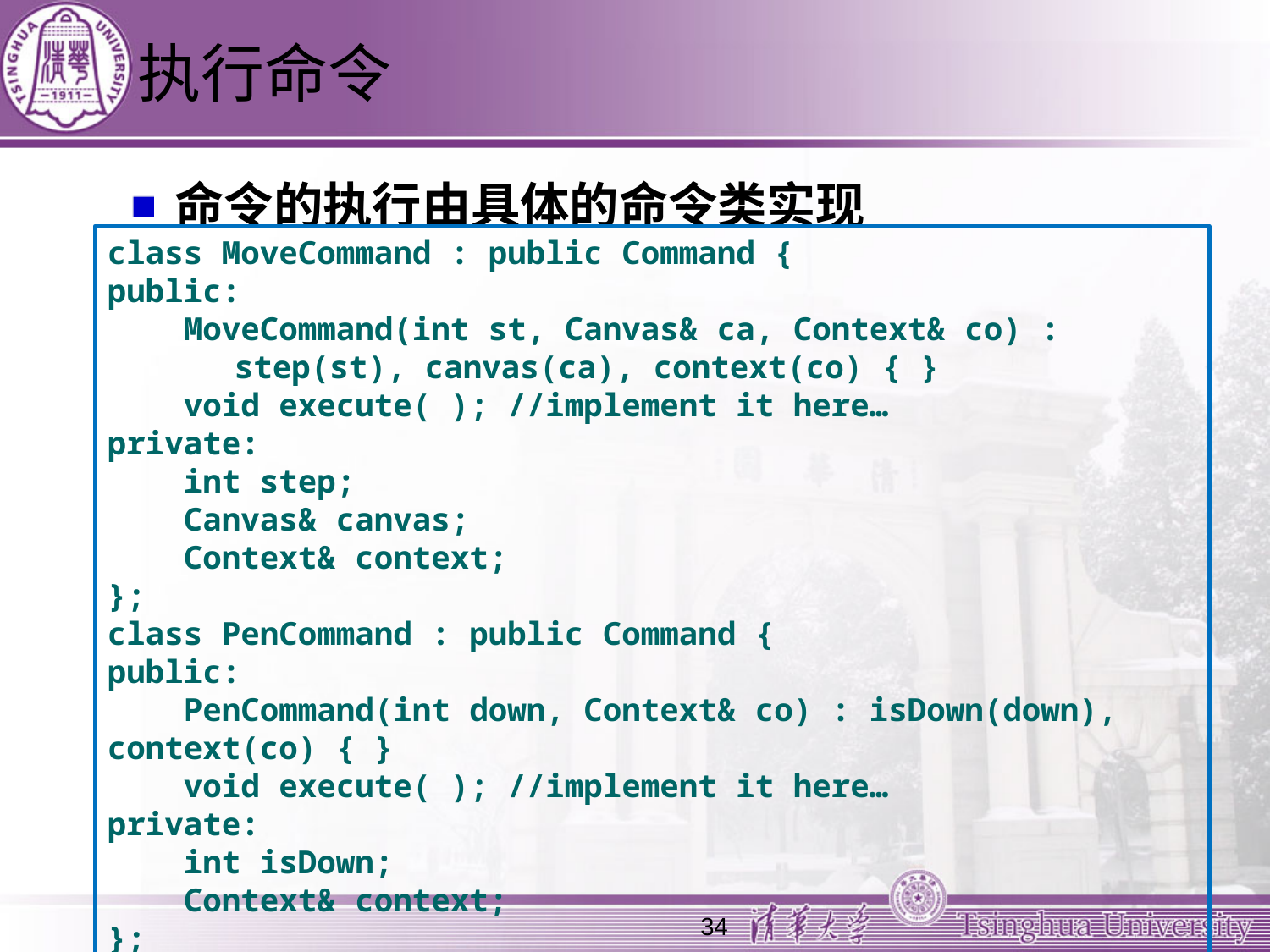

# 执行命令
命令的执行由具体的命令类实现
class MoveCommand : public Command {
public:
    MoveCommand(int st, Canvas& ca, Context& co) :
	step(st), canvas(ca), context(co) { }
    void execute( ); //implement it here…
private:
    int step;
    Canvas& canvas;
    Context& context;
};
class PenCommand : public Command {
public:
    PenCommand(int down, Context& co) : isDown(down), context(co) { }
    void execute( ); //implement it here…
private:
    int isDown;
    Context& context;
};
34